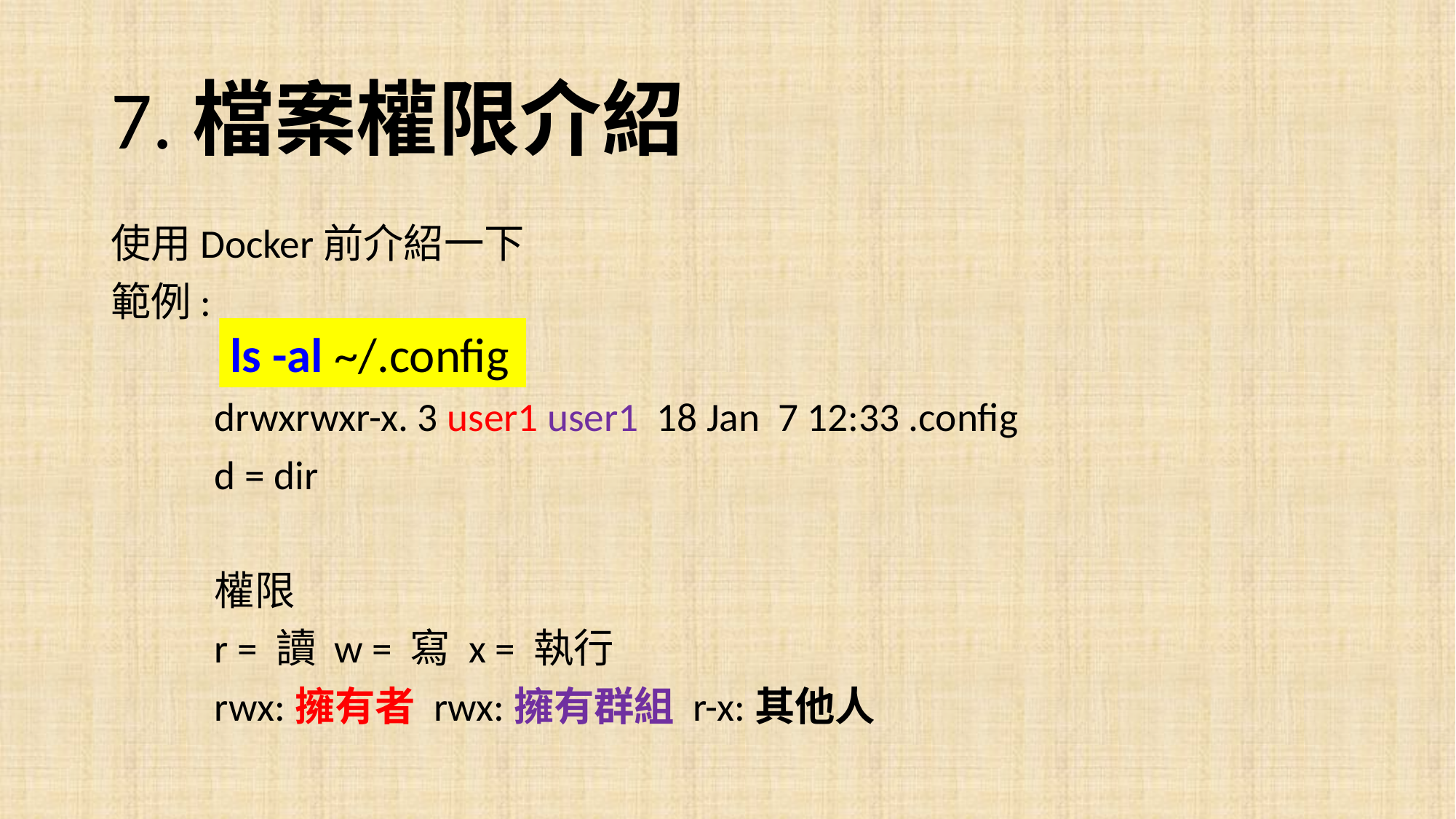

# 7.檔案權限介紹
使用Docker前介紹一下
範例:

	drwxrwxr-x. 3 user1 user1  18 Jan  7 12:33 .config
	d = dir

	權限
	r = 讀 w = 寫 x = 執行
	rwx:擁有者 rwx:擁有群組 r-x:其他人
ls -al ~/.config